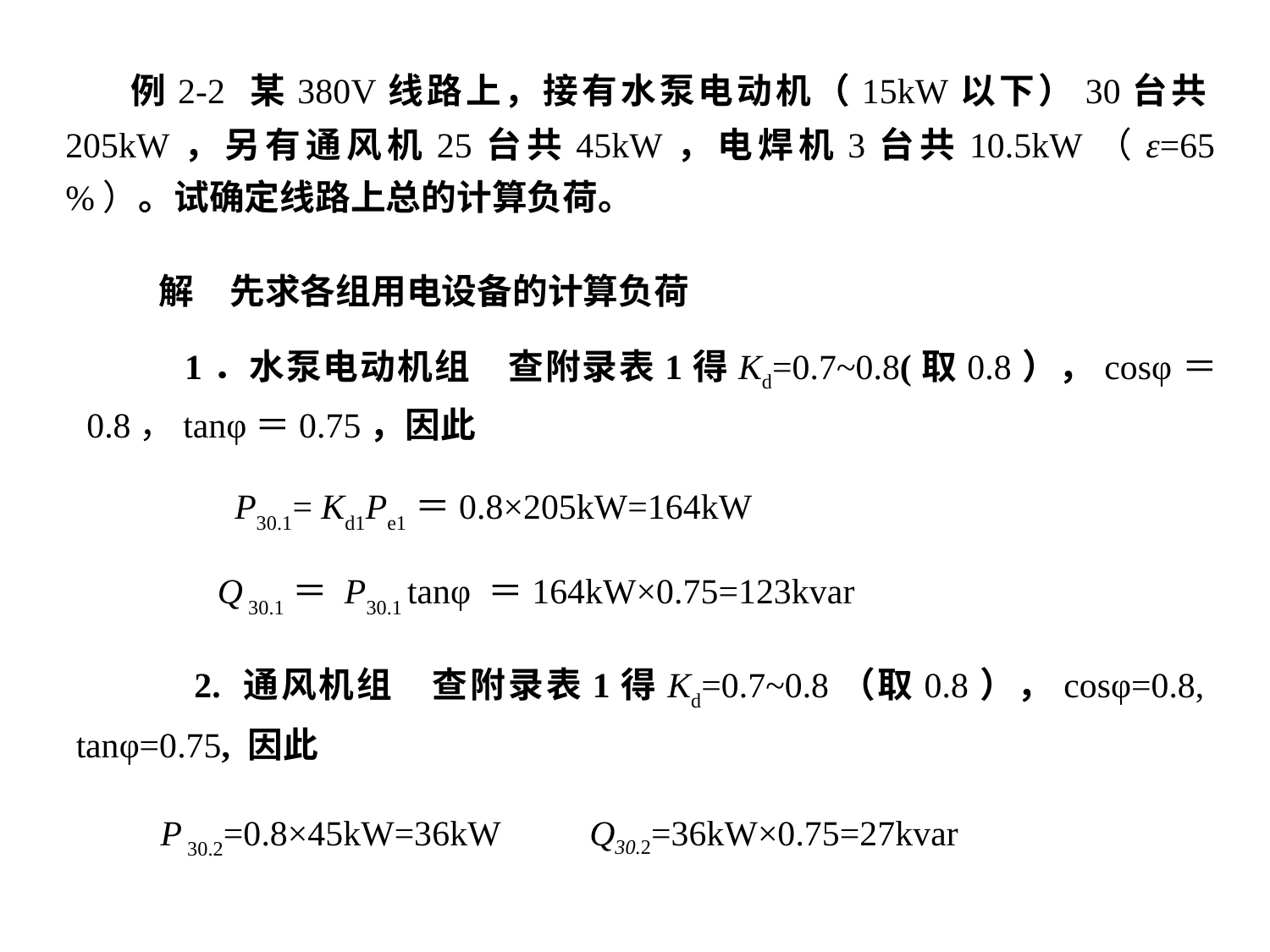

例2-2 某380V线路上，接有水泵电动机（15kW以下）30台共205kW，另有通风机25台共45kW，电焊机3台共10.5kW（ε=65%）。试确定线路上总的计算负荷。
 解　先求各组用电设备的计算负荷
        1．水泵电动机组　查附录表1得Kd=0.7~0.8(取0.8），cosφ＝0.8，tanφ＝0.75，因此
P30.1= Kd1Pe1＝0.8×205kW=164kW
Q 30.1＝ P30.1 tanφ ＝164kW×0.75=123kvar
         2. 通风机组　查附录表1得Kd=0.7~0.8（取0.8），cosφ=0.8, tanφ=0.75, 因此
      P 30.2=0.8×45kW=36kW          Q30.2=36kW×0.75=27kvar